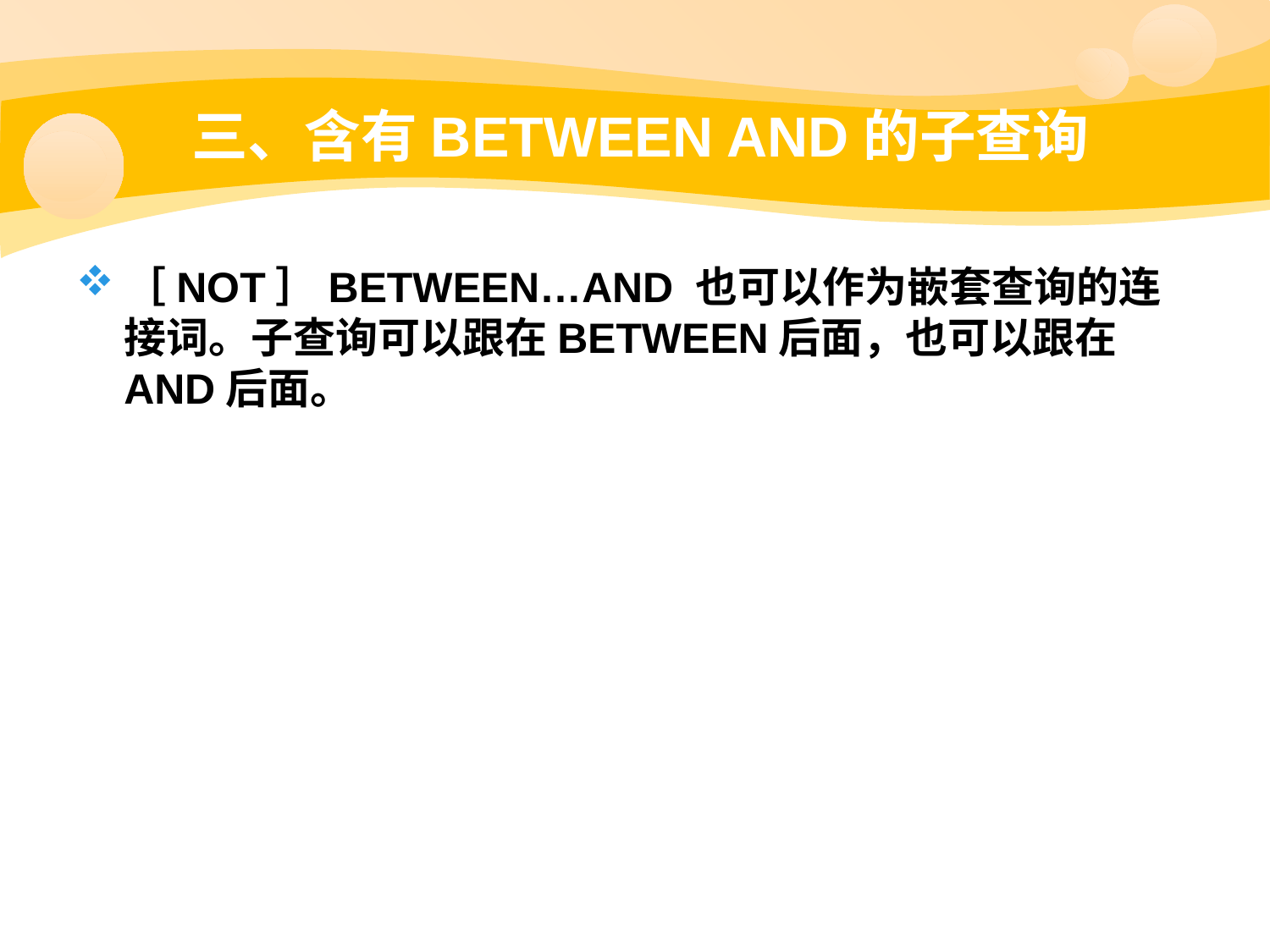

# 三、含有BETWEEN AND的子查询
［NOT］BETWEEN…AND 也可以作为嵌套查询的连接词。子查询可以跟在BETWEEN后面，也可以跟在AND后面。